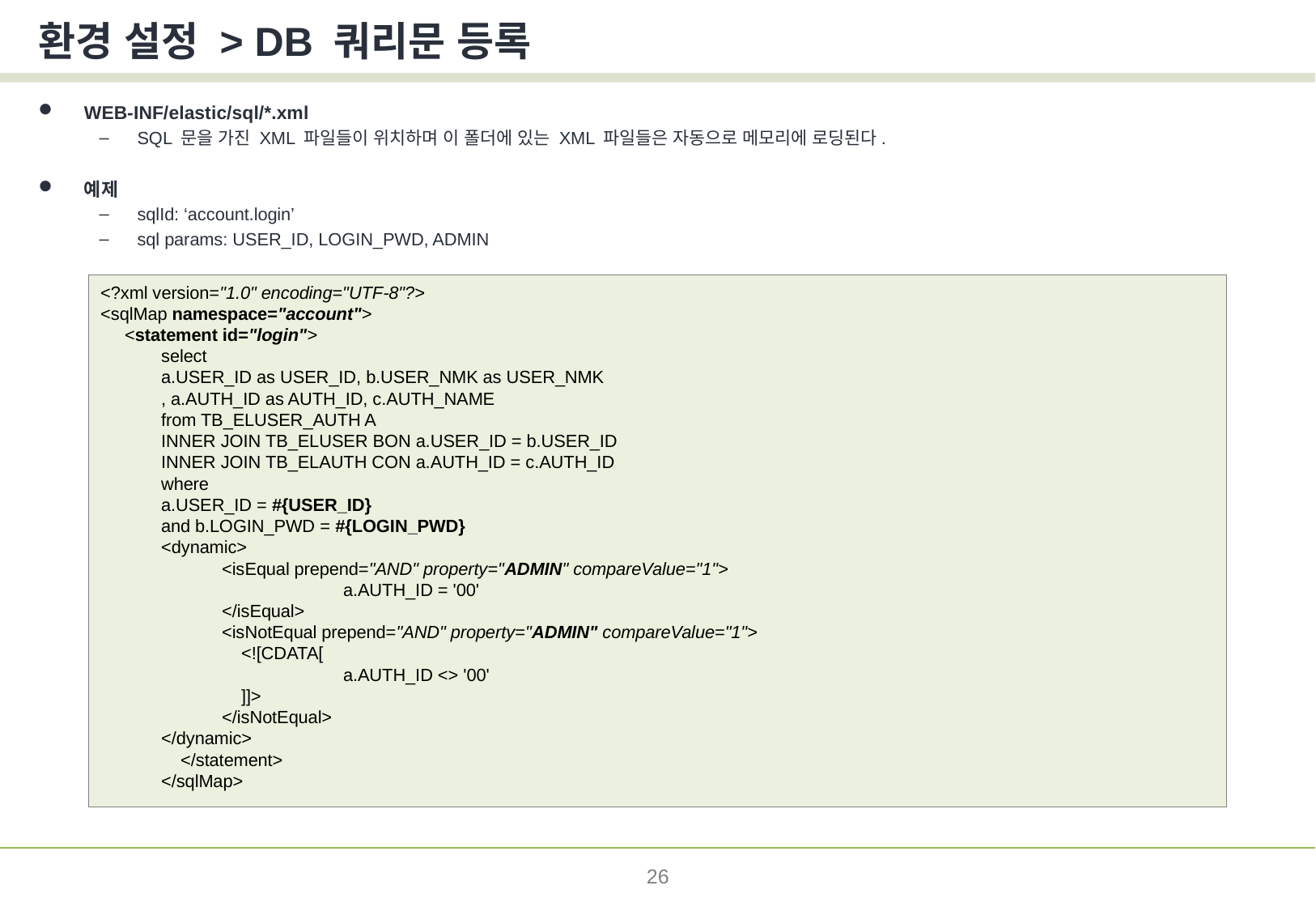

# 환경 설정 > DB 쿼리문 등록
WEB-INF/elastic/sql/*.xml
SQL 문을 가진 XML 파일들이 위치하며 이 폴더에 있는 XML 파일들은 자동으로 메모리에 로딩된다.

예제
sqlId: ‘account.login’
sql params: USER_ID, LOGIN_PWD, ADMIN
<?xml version="1.0" encoding="UTF-8"?>
<sqlMap namespace="account">
     <statement id="login">
select
a.USER_ID as USER_ID, b.USER_NMK as USER_NMK
, a.AUTH_ID as AUTH_ID, c.AUTH_NAME
from TB_ELUSER_AUTH A
INNER JOIN TB_ELUSER BON a.USER_ID = b.USER_ID
INNER JOIN TB_ELAUTH CON a.AUTH_ID = c.AUTH_ID
where
a.USER_ID = #{USER_ID}
and b.LOGIN_PWD = #{LOGIN_PWD}
<dynamic>
<isEqual prepend="AND" property="ADMIN" compareValue="1">
	a.AUTH_ID = '00'
</isEqual>
<isNotEqual prepend="AND" property="ADMIN" compareValue="1">
    <![CDATA[
	a.AUTH_ID <> '00'
    ]]>
</isNotEqual>
</dynamic>
    </statement>
</sqlMap>
26